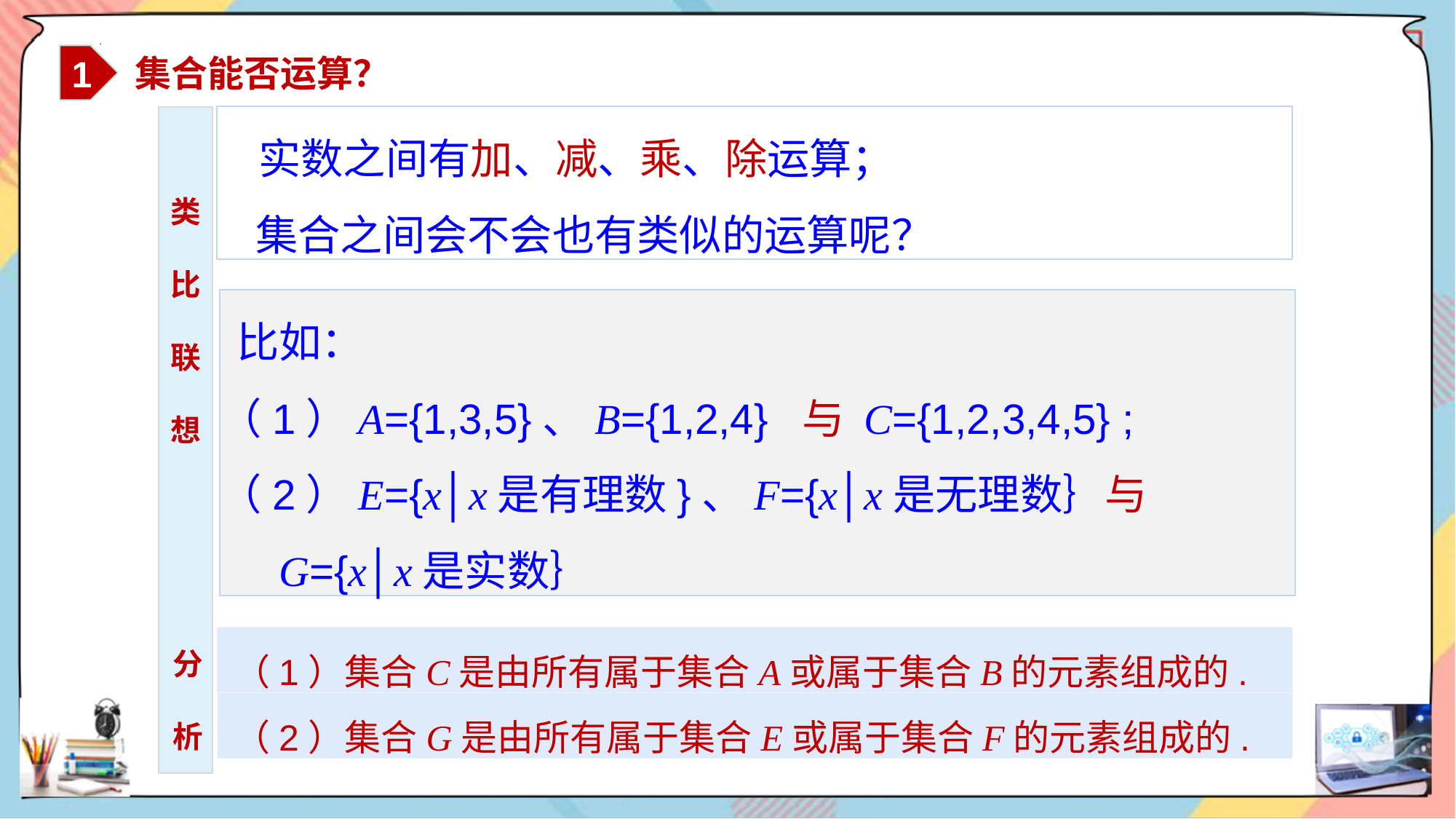

1
 集合能否运算？
    实数之间有加、减、乘、除运算；
   集合之间会不会也有类似的运算呢？

类

比

联

想
 比如：
（1）A={1,3,5}、B={1,2,4}  与 C={1,2,3,4,5} ;
（2）E={x│x是有理数}、F={x│x是无理数｝与
     G={x│x是实数｝
 （1）集合C是由所有属于集合A或属于集合B的元素组成的.
分

析
 （2）集合G是由所有属于集合E或属于集合F的元素组成的.